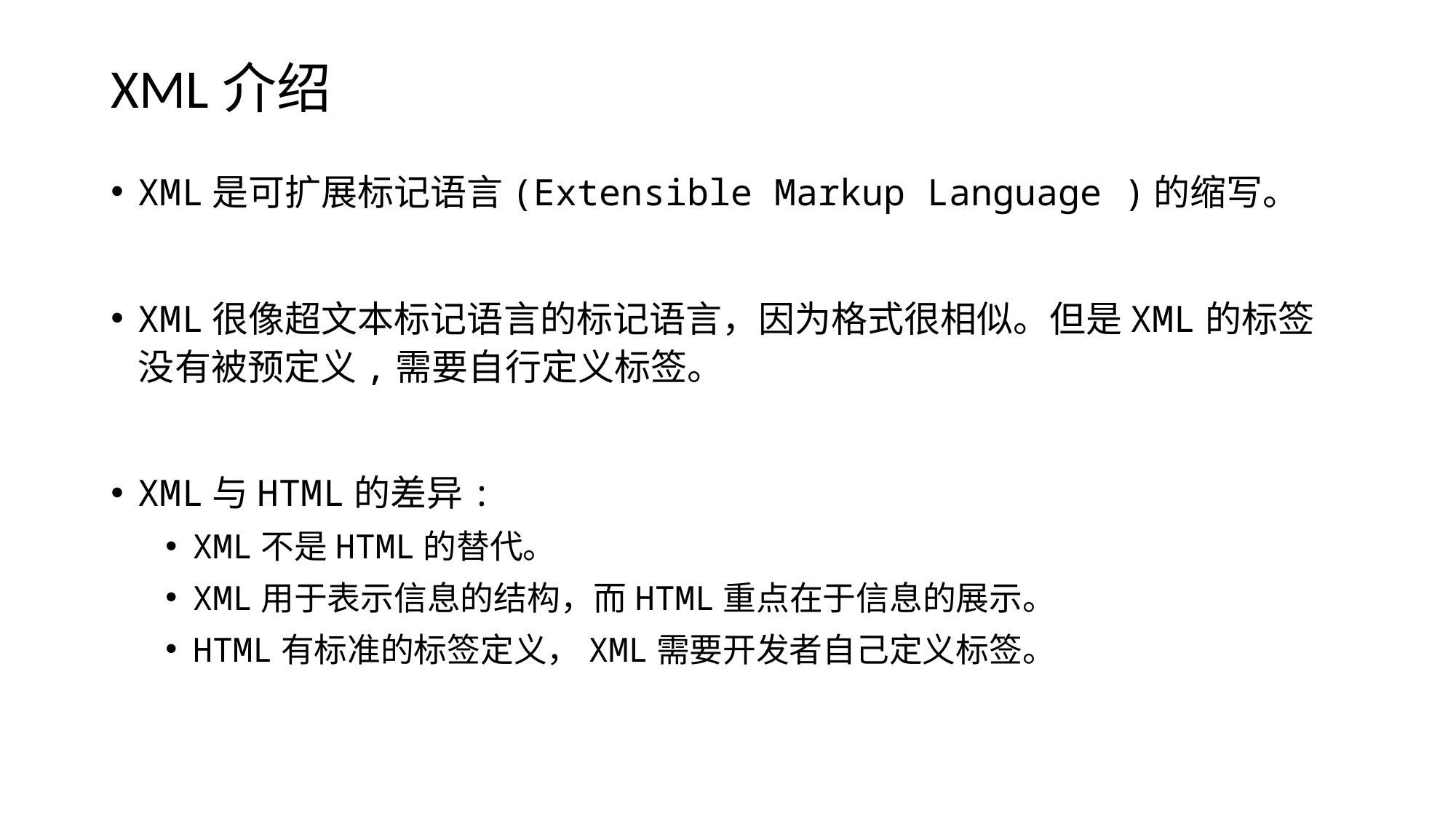

# XML介绍
XML是可扩展标记语言(Extensible Markup Language )的缩写。

XML很像超文本标记语言的标记语言，因为格式很相似。但是XML的标签没有被预定义,需要自行定义标签。

XML与HTML的差异:
XML不是HTML的替代。
XML用于表示信息的结构，而HTML重点在于信息的展示。
HTML有标准的标签定义，XML需要开发者自己定义标签。